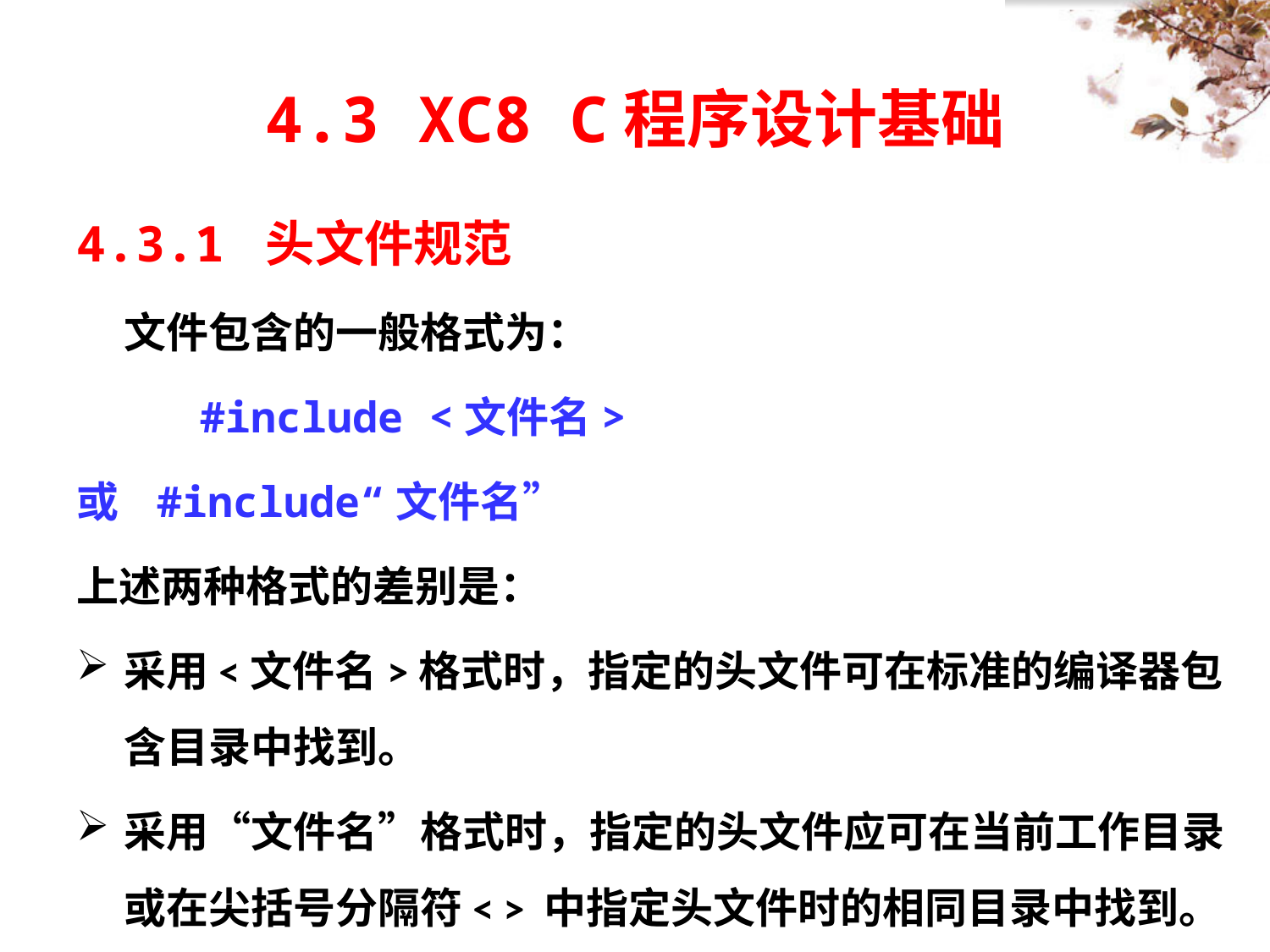

# 4.3 XC8 C程序设计基础
4.3.1 头文件规范
	文件包含的一般格式为：
	   #include <文件名>
或   #include“文件名”
上述两种格式的差别是：
采用<文件名>格式时，指定的头文件可在标准的编译器包含目录中找到。
采用“文件名”格式时，指定的头文件应可在当前工作目录或在尖括号分隔符< > 中指定头文件时的相同目录中找到。